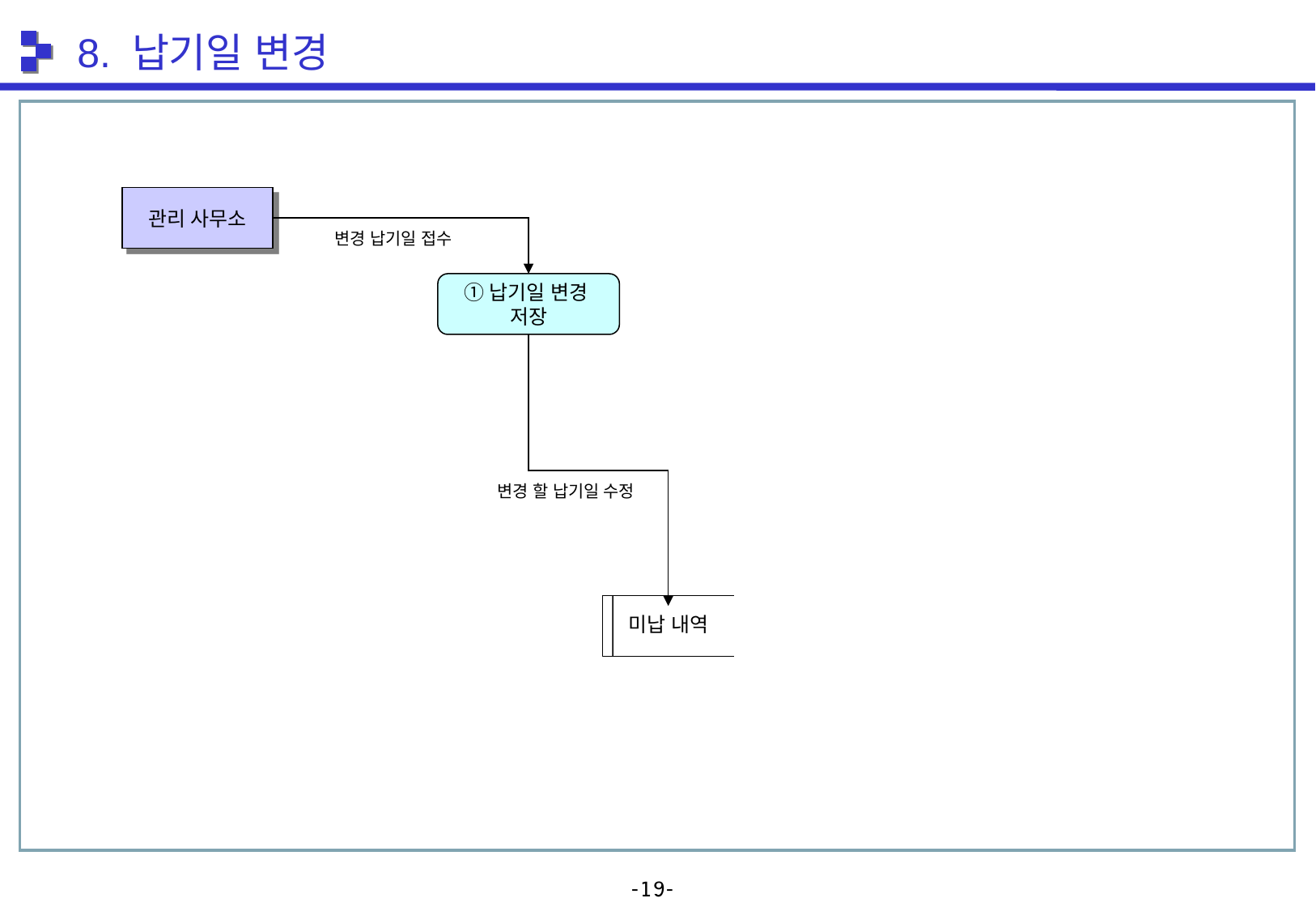

8. 납기일 변경

관리 사무소
변경 납기일 접수
①납기일 변경
저장
변경 할 납기일 수정

미납 내역